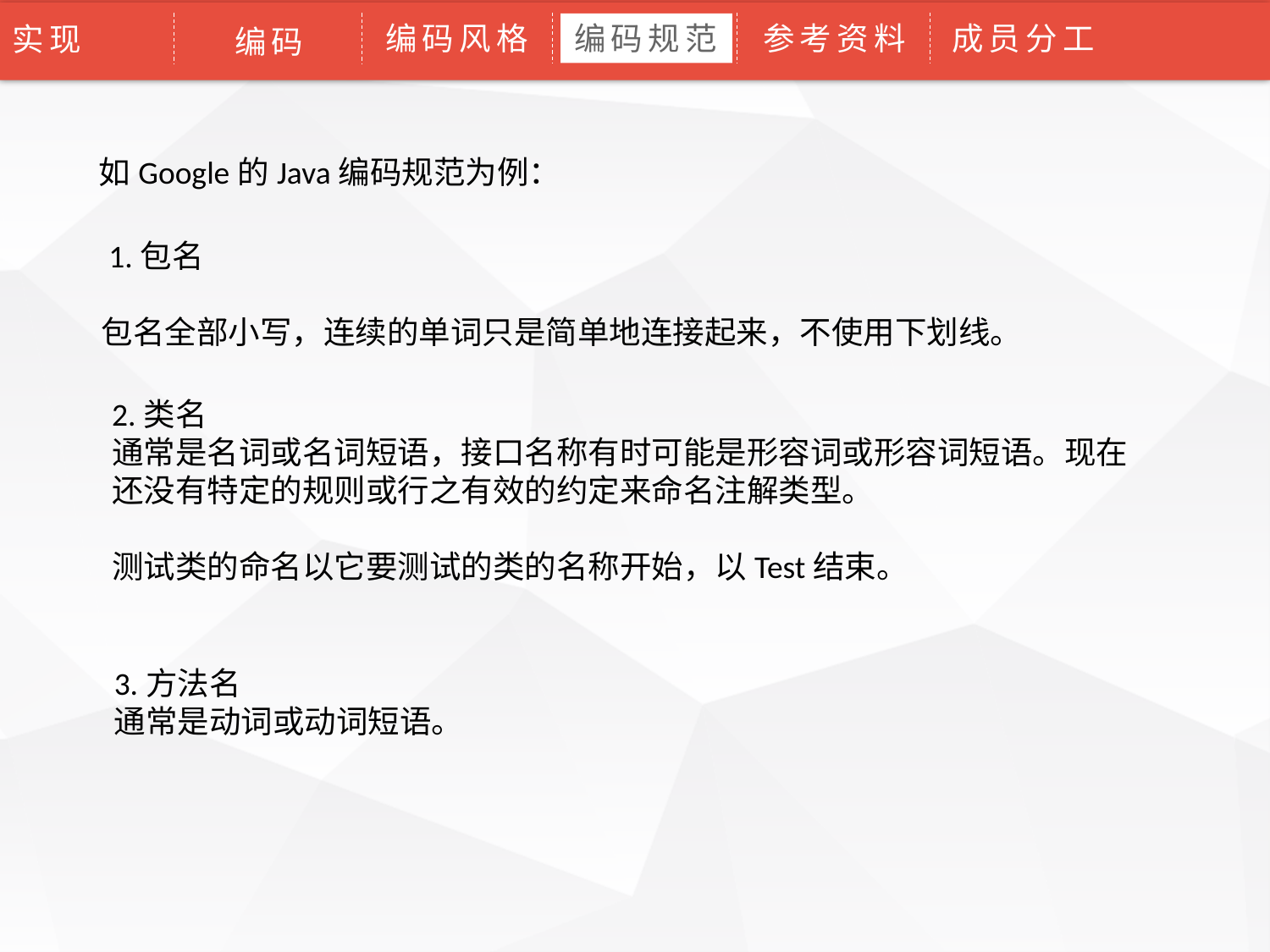

编码风格
编码规范
参考资料
成员分工
论文绪论
实现
研究背景
研究方法
研究结果
问题讨论
论文总结

编码
如Google的Java编码规范为例：
 1.包名

包名全部小写，连续的单词只是简单地连接起来，不使用下划线。
2.类名
通常是名词或名词短语，接口名称有时可能是形容词或形容词短语。现在还没有特定的规则或行之有效的约定来命名注解类型。

测试类的命名以它要测试的类的名称开始，以Test结束。
3.方法名
通常是动词或动词短语。